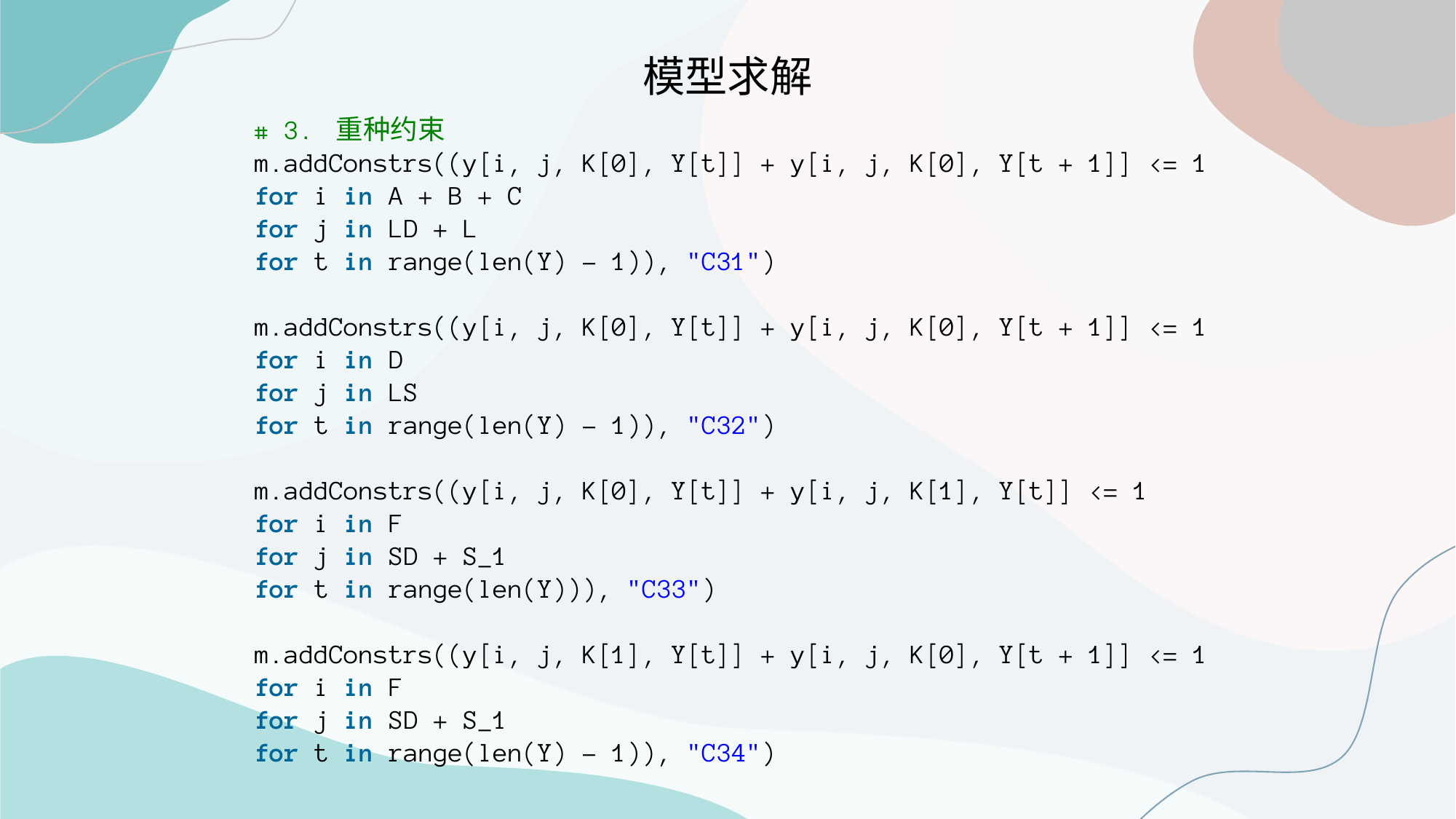

模型求解
# 3. 重种约束
m.addConstrs((y[i, j, K[0], Y[t]] + y[i, j, K[0], Y[t + 1]] <= 1
for i in A + B + C
for j in LD + L
for t in range(len(Y) - 1)), "C31")

m.addConstrs((y[i, j, K[0], Y[t]] + y[i, j, K[0], Y[t + 1]] <= 1
for i in D
for j in LS
for t in range(len(Y) - 1)), "C32")

m.addConstrs((y[i, j, K[0], Y[t]] + y[i, j, K[1], Y[t]] <= 1
for i in F
for j in SD + S_1
for t in range(len(Y))), "C33")

m.addConstrs((y[i, j, K[1], Y[t]] + y[i, j, K[0], Y[t + 1]] <= 1
for i in F
for j in SD + S_1
for t in range(len(Y) - 1)), "C34")